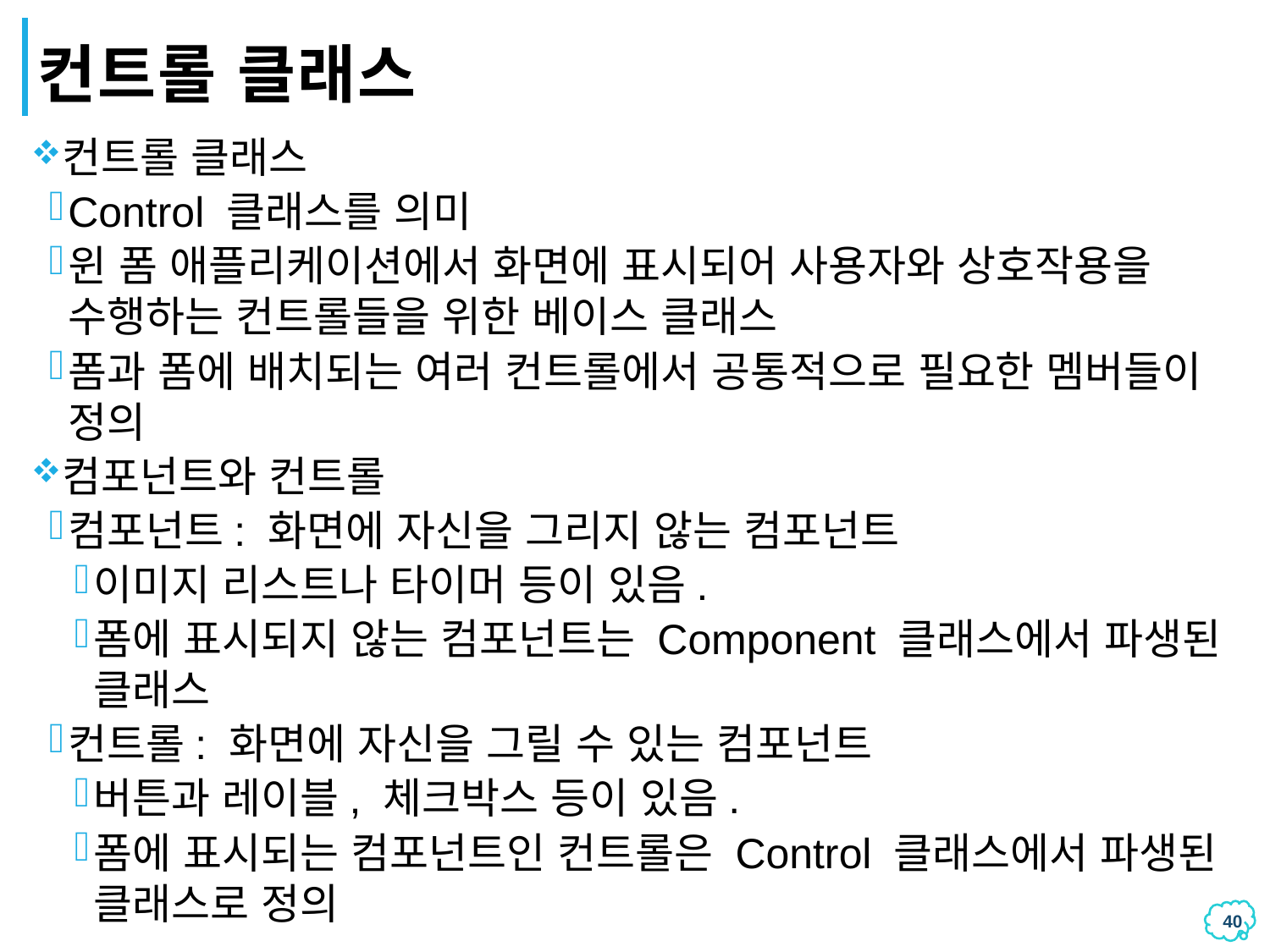

# 컨트롤 클래스
컨트롤 클래스
Control 클래스를 의미
윈 폼 애플리케이션에서 화면에 표시되어 사용자와 상호작용을 수행하는 컨트롤들을 위한 베이스 클래스
폼과 폼에 배치되는 여러 컨트롤에서 공통적으로 필요한 멤버들이 정의
컴포넌트와 컨트롤
컴포넌트: 화면에 자신을 그리지 않는 컴포넌트
이미지 리스트나 타이머 등이 있음.
폼에 표시되지 않는 컴포넌트는 Component 클래스에서 파생된 클래스
컨트롤: 화면에 자신을 그릴 수 있는 컴포넌트
버튼과 레이블, 체크박스 등이 있음.
폼에 표시되는 컴포넌트인 컨트롤은 Control 클래스에서 파생된 클래스로 정의
40